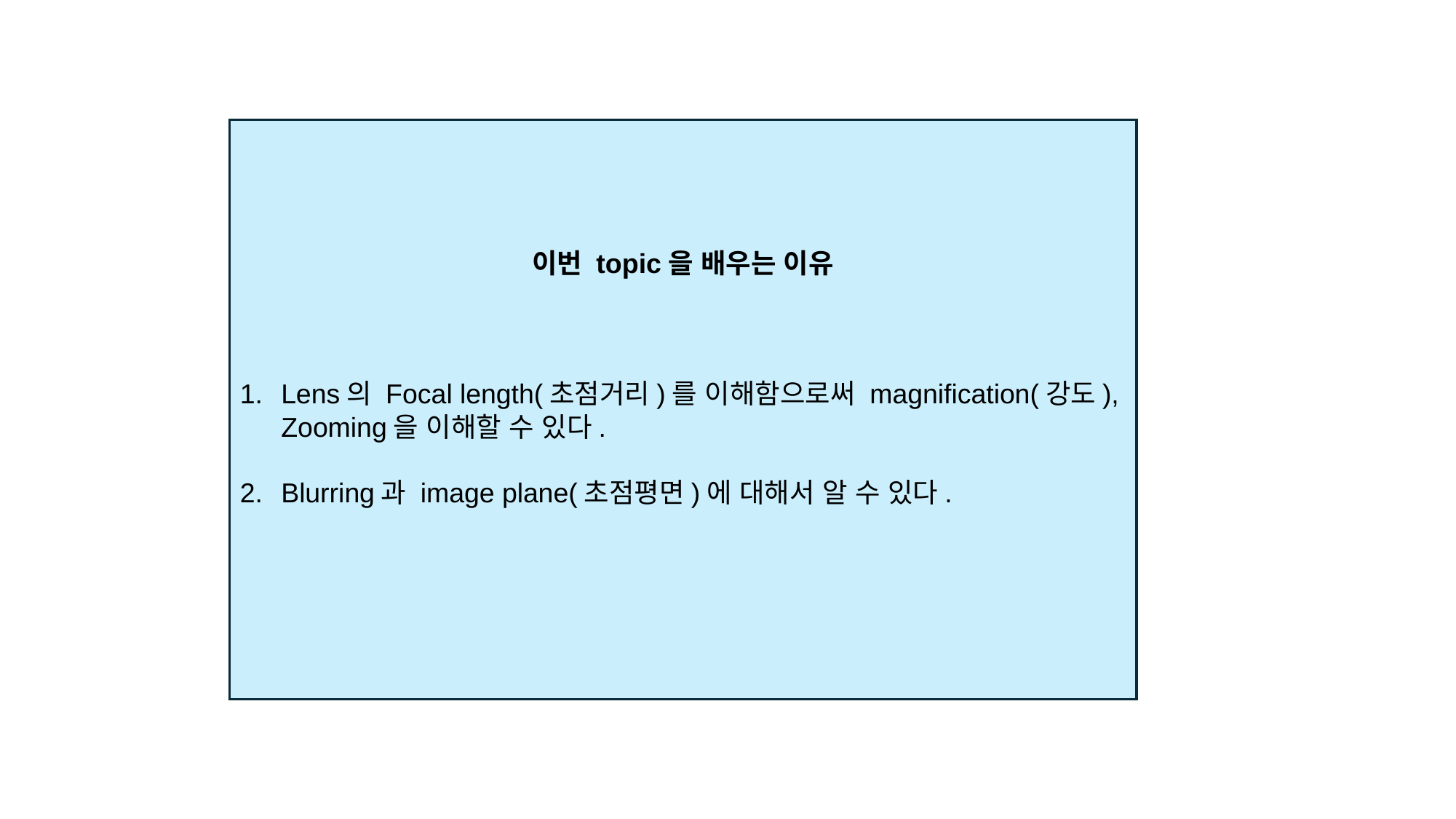

이번 topic을 배우는 이유

Lens의 Focal length(초점거리)를 이해함으로써 magnification(강도), Zooming을 이해할 수 있다.

Blurring과 image plane(초점평면)에 대해서 알 수 있다.